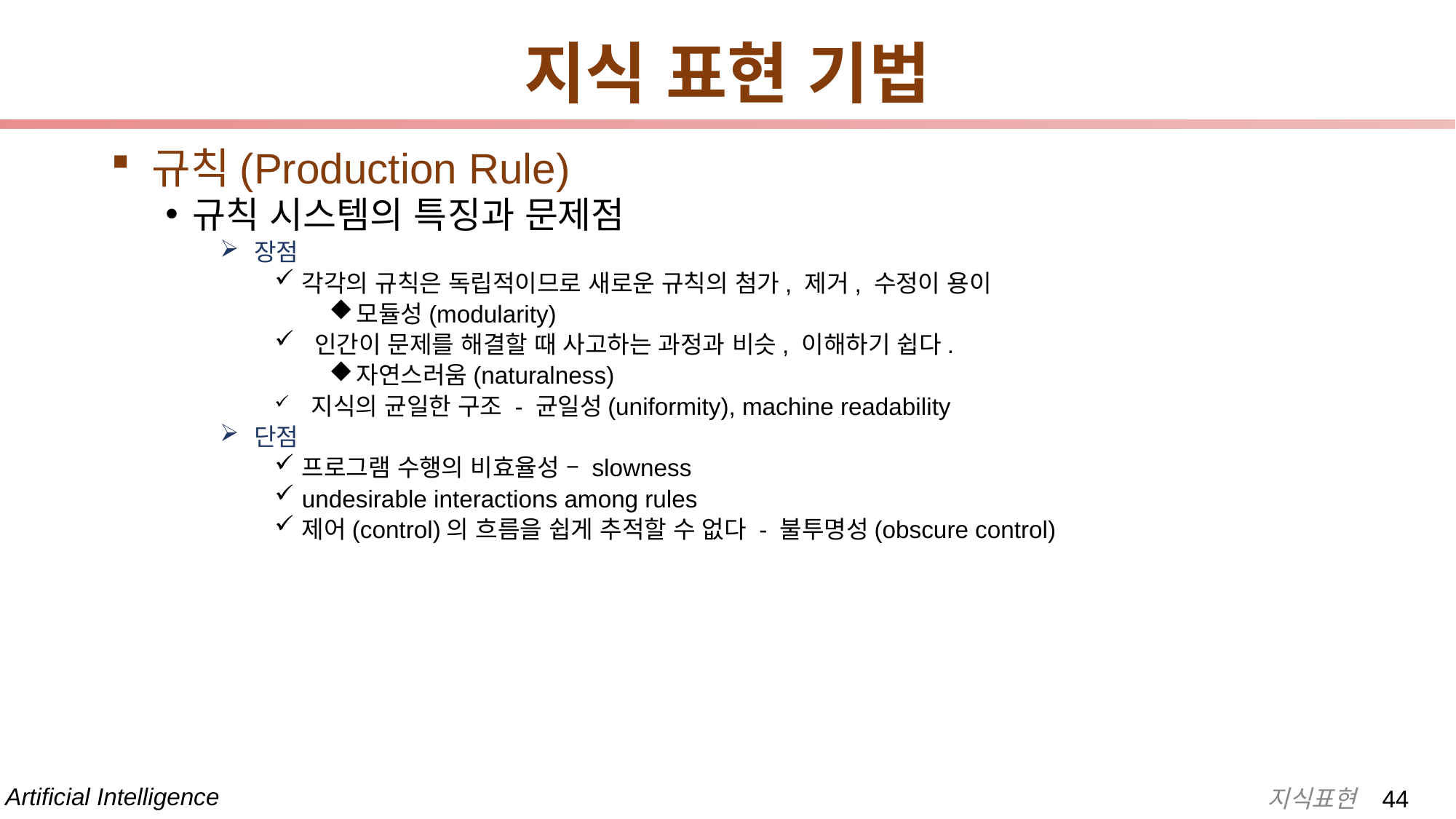

# 지식 표현 기법
규칙(Production Rule)
규칙 시스템의 특징과 문제점
장점
각각의 규칙은 독립적이므로 새로운 규칙의 첨가, 제거, 수정이 용이
모듈성(modularity)
 인간이 문제를 해결할 때 사고하는 과정과 비슷, 이해하기 쉽다.
자연스러움(naturalness)
 지식의 균일한 구조 - 균일성(uniformity), machine readability
단점
프로그램 수행의 비효율성 – slowness
undesirable interactions among rules
제어(control)의 흐름을 쉽게 추적할 수 없다 - 불투명성(obscure control)